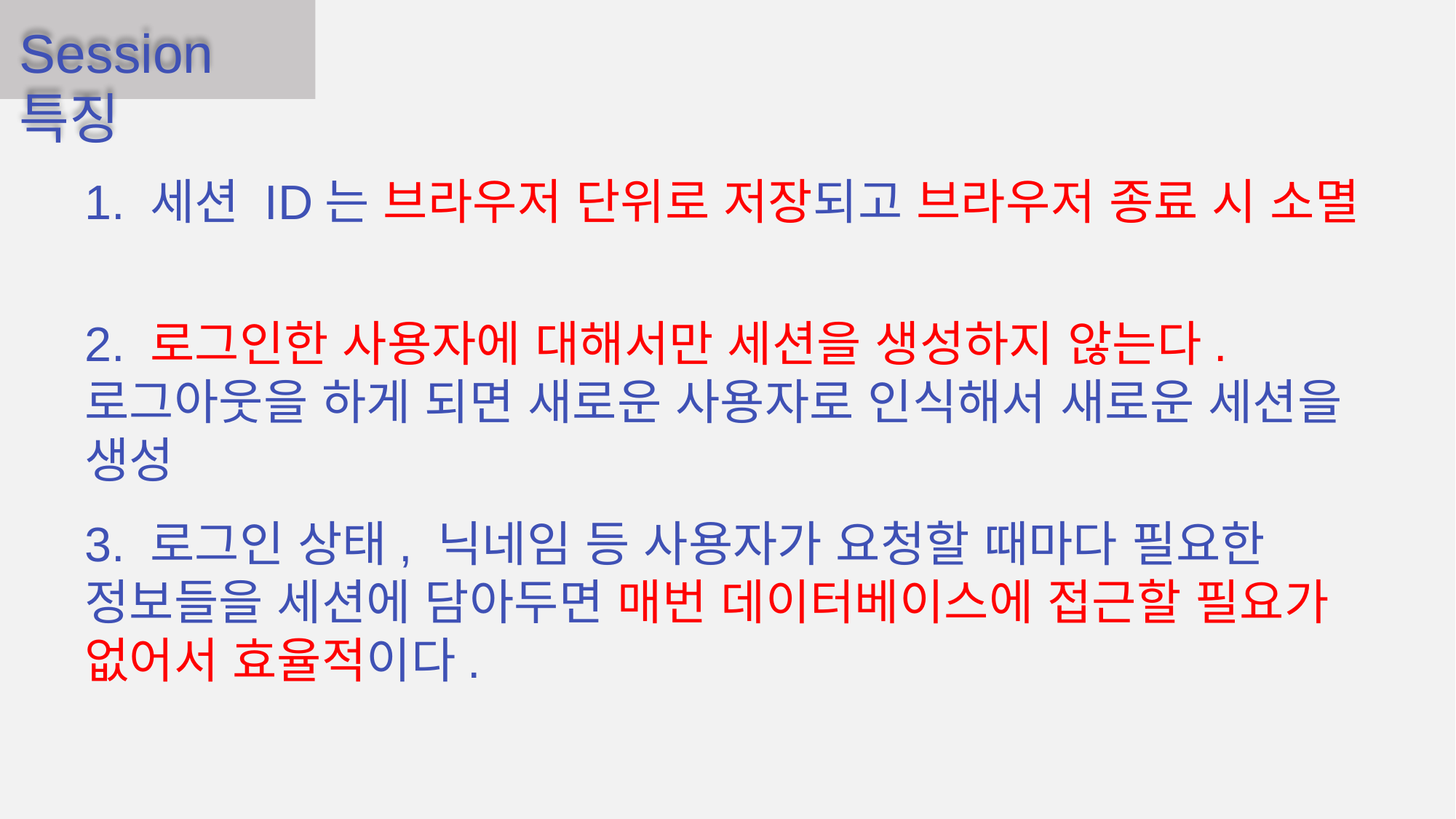

Session 특징
1. 세션 ID는 브라우저 단위로 저장되고 브라우저 종료 시 소멸
2. 로그인한 사용자에 대해서만 세션을 생성하지 않는다.
로그아웃을 하게 되면 새로운 사용자로 인식해서 새로운 세션을 생성
3. 로그인 상태, 닉네임 등 사용자가 요청할 때마다 필요한 정보들을 세션에 담아두면 매번 데이터베이스에 접근할 필요가 없어서 효율적이다.